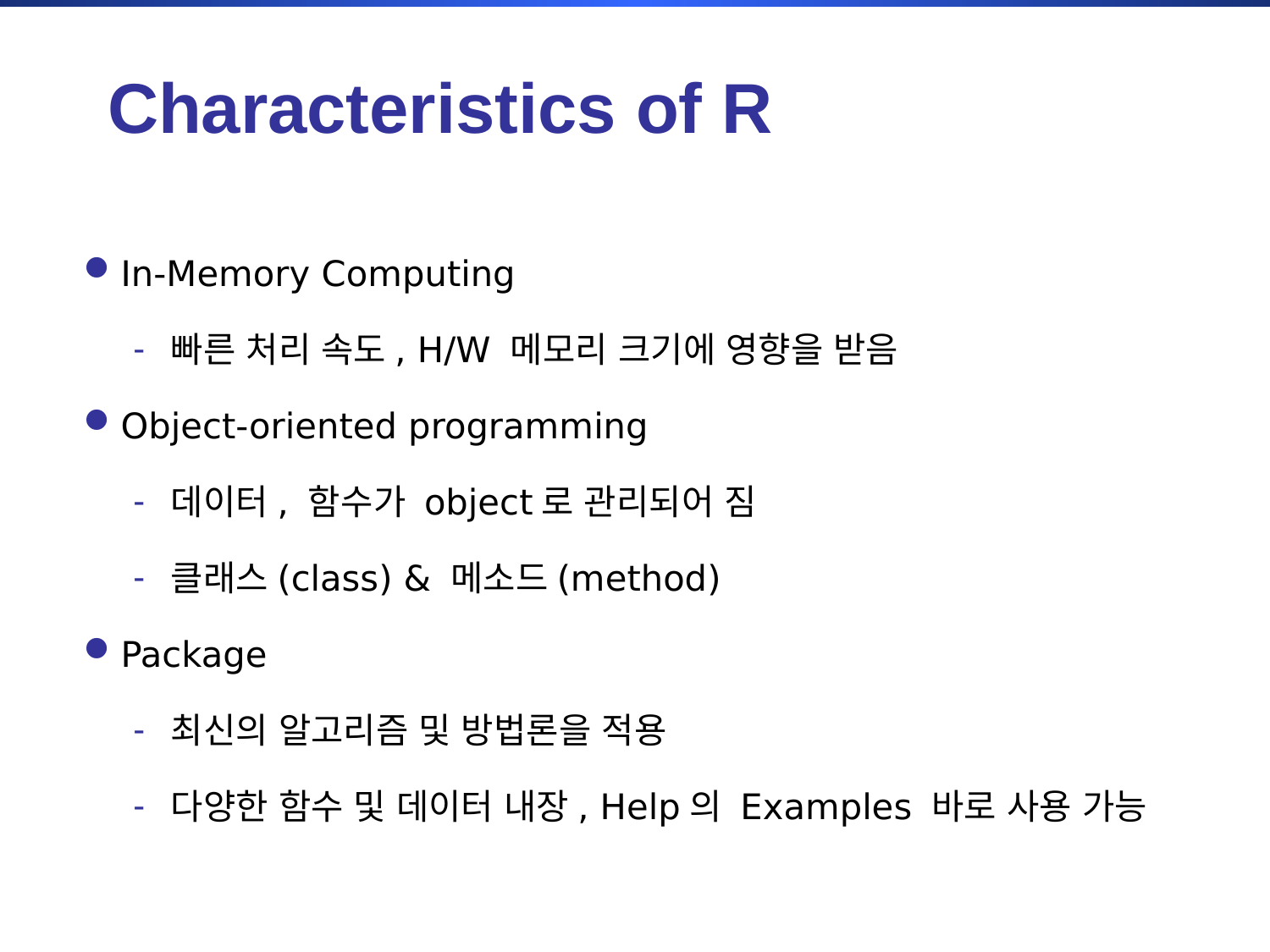

Characteristics of R
In-Memory Computing
빠른 처리 속도, H/W 메모리 크기에 영향을 받음
Object-oriented programming
데이터, 함수가 object로 관리되어 짐
클래스(class) & 메소드(method)
Package
최신의 알고리즘 및 방법론을 적용
다양한 함수 및 데이터 내장, Help의 Examples 바로 사용 가능